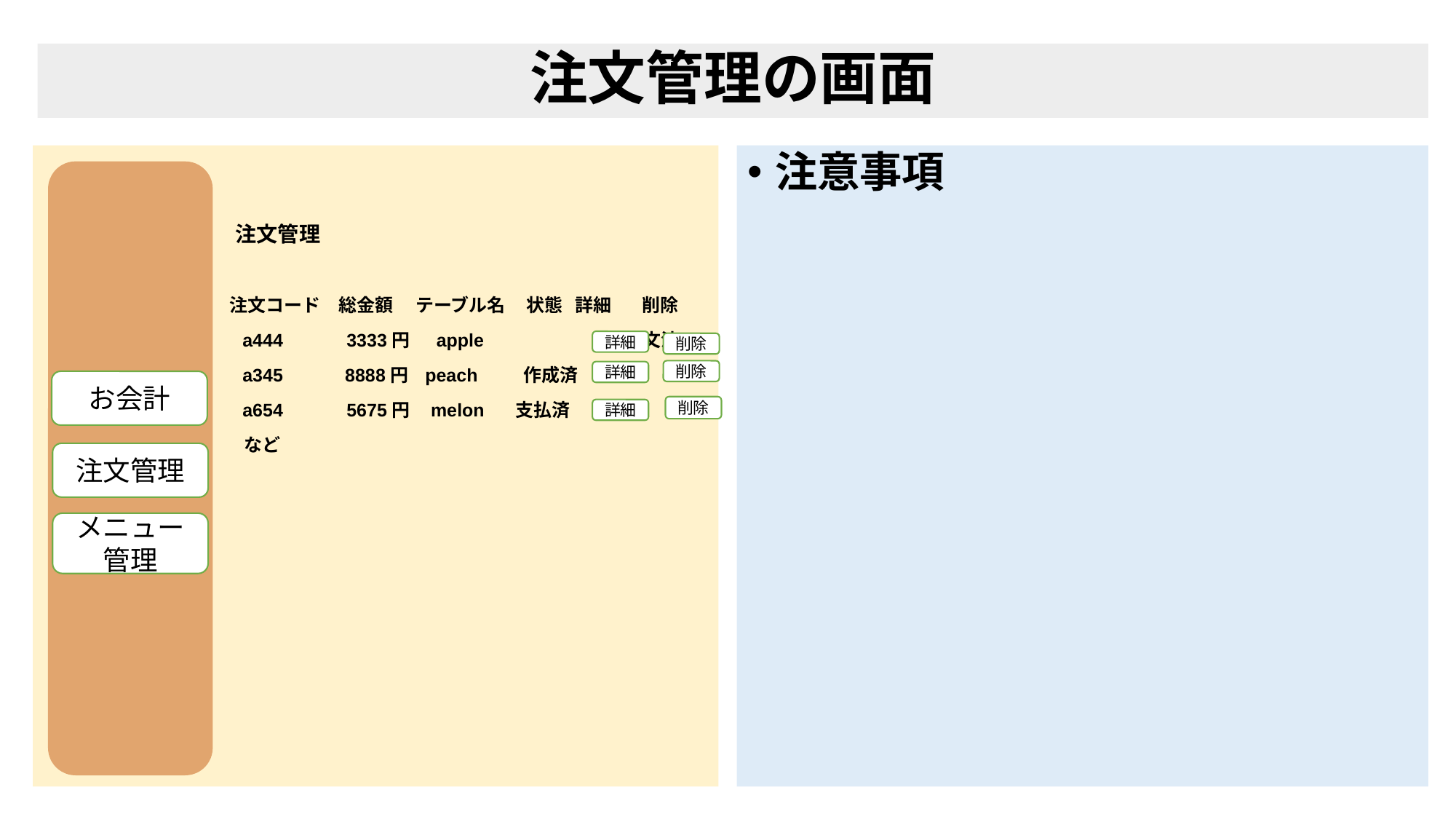

# 注文管理の画面

　　　　　　　　　注文管理

　　　　　　　　 　　注文コード　総金額　 テーブル名     状態   詳細　   削除
　　　　　　　　  　　 a444　　　3333円 　apple	      注文済
　 　　　　　　　　　  a345　　    8888円   peach 　　作成済
　  　　　　　　　　　 a654　　　5675円    melon　  支払済
　　　　　　　　　　　など

注意事項

詳細
削除
削除
詳細
お会計
削除
詳細
注文管理
メニュー管理